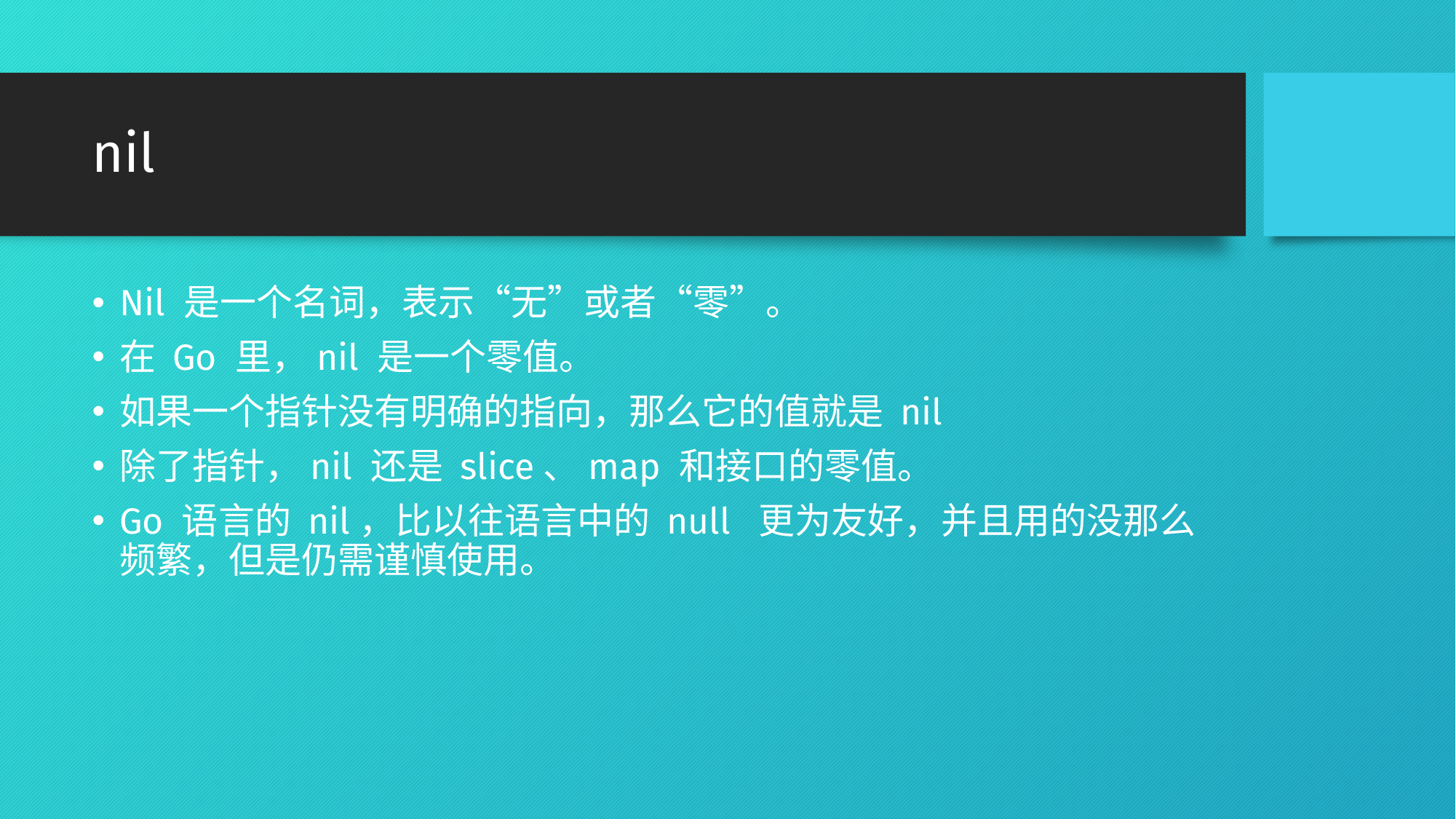

# nil
Nil 是一个名词，表示“无”或者“零”。
在 Go 里，nil 是一个零值。
如果一个指针没有明确的指向，那么它的值就是 nil
除了指针，nil 还是 slice、map 和接口的零值。
Go 语言的 nil，比以往语言中的 null  更为友好，并且用的没那么频繁，但是仍需谨慎使用。